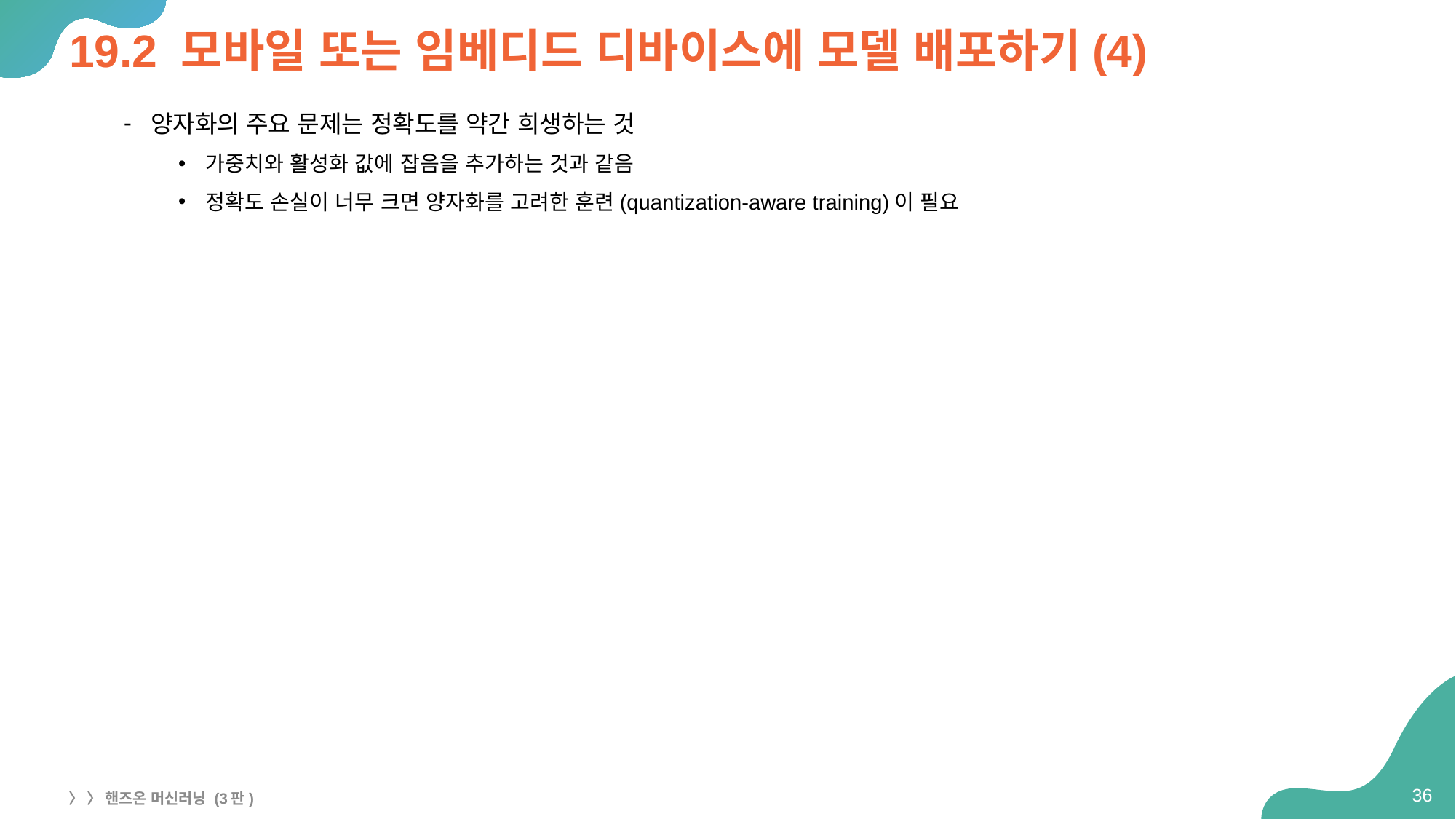

# 19.2 모바일 또는 임베디드 디바이스에 모델 배포하기(4)
양자화의 주요 문제는 정확도를 약간 희생하는 것
가중치와 활성화 값에 잡음을 추가하는 것과 같음
정확도 손실이 너무 크면 양자화를 고려한 훈련(quantization-aware training)이 필요
36
〉 〉 핸즈온 머신러닝 (3판)